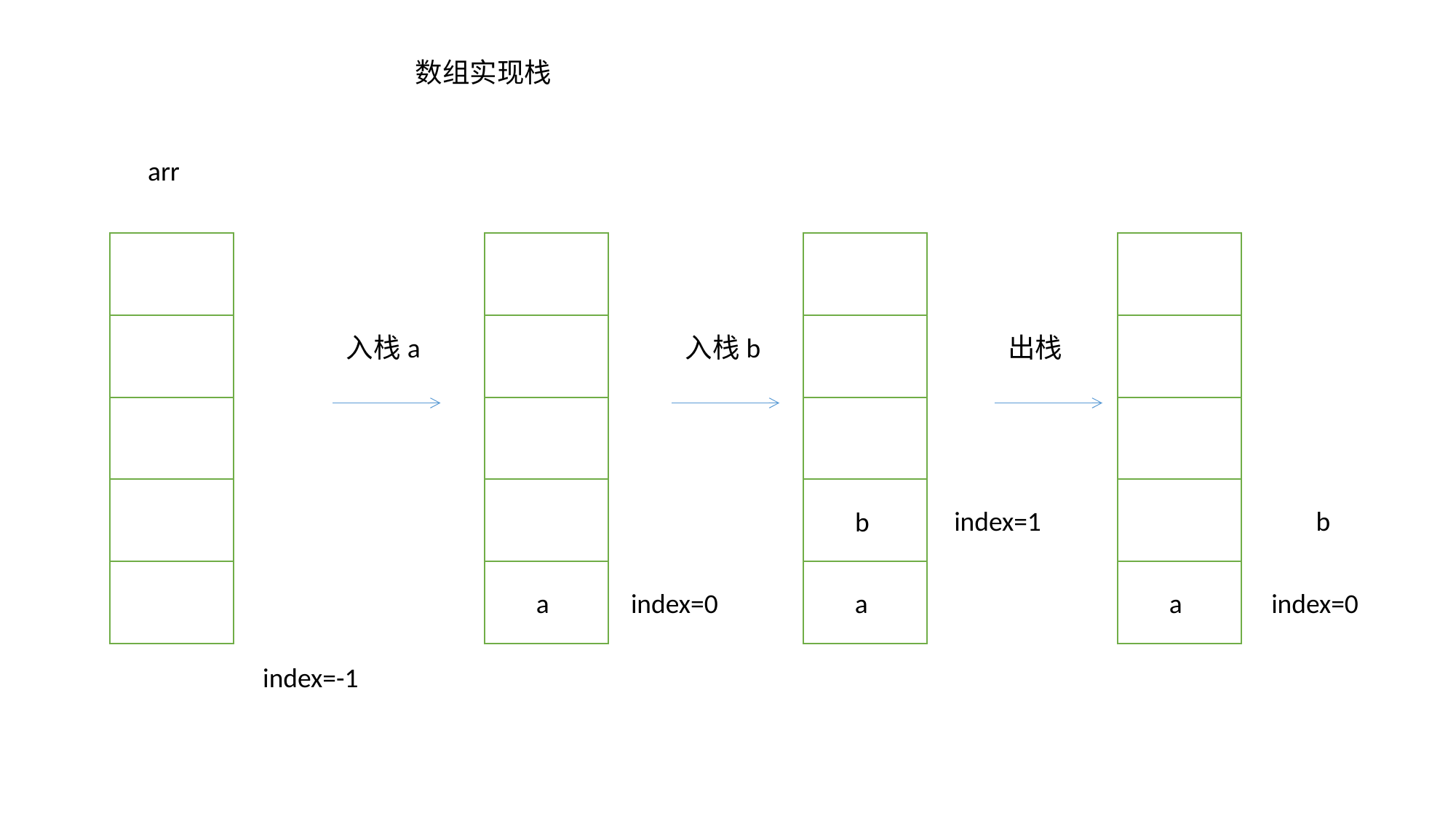

数组实现栈
arr

a

a
b
index=1

a
index=0
入栈a
入栈b
出栈
b
index=0
index=-1